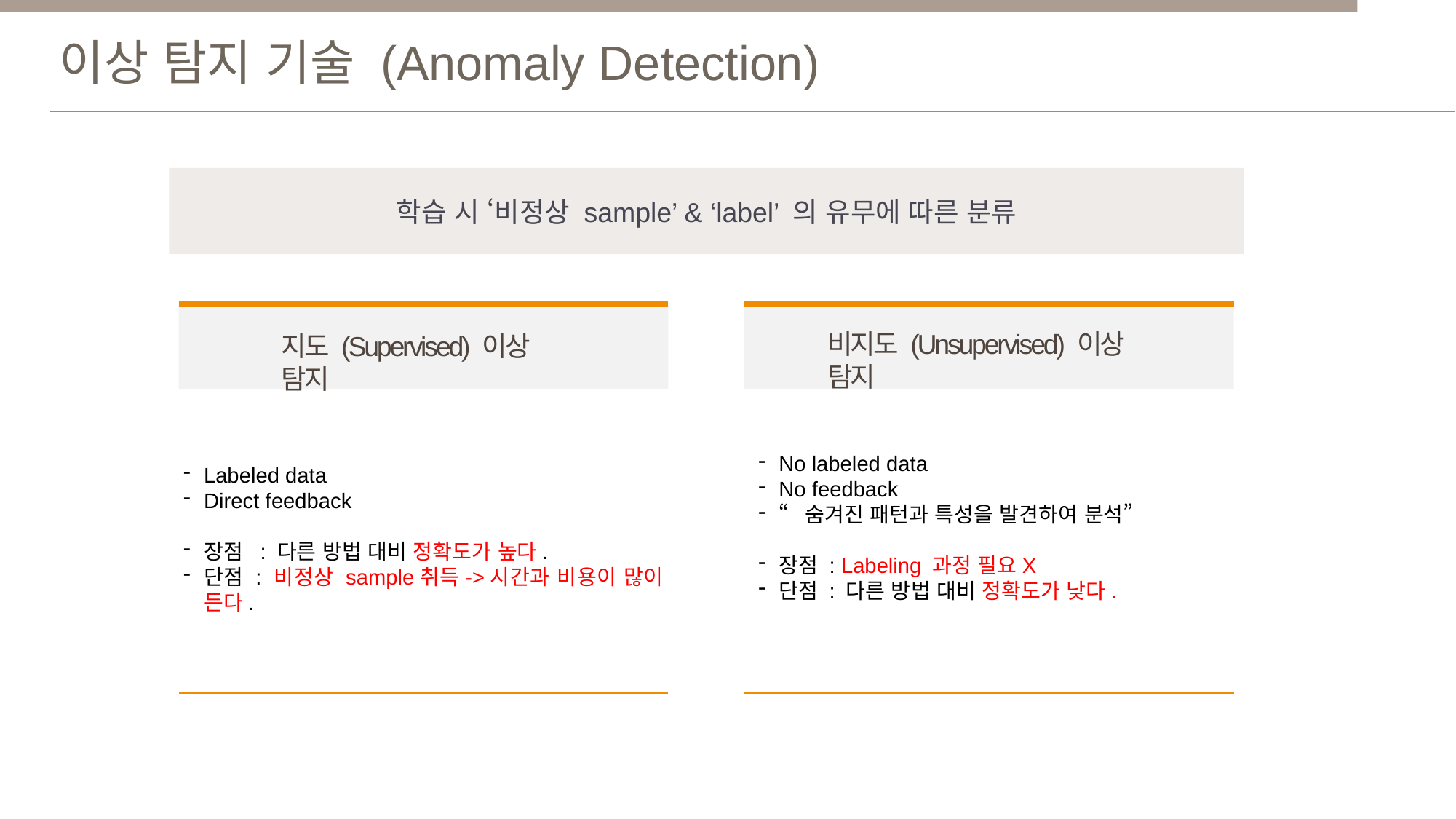

이상 탐지 기술 (Anomaly Detection)
학습 시 ‘비정상 sample’ & ‘label’ 의 유무에 따른 분류

비지도 (Unsupervised) 방식
비지도 (Unsupervised) 이상 탐지
지도 (Supervised) 이상 탐지
No labeled data
No feedback
“숨겨진 패턴과 특성을 발견하여 분석”

장점 : Labeling 과정 필요X
단점 : 다른 방법 대비 정확도가 낮다.

Labeled data
Direct feedback

장점  : 다른 방법 대비 정확도가 높다.
단점 : 비정상 sample취득->시간과 비용이 많이 든다.